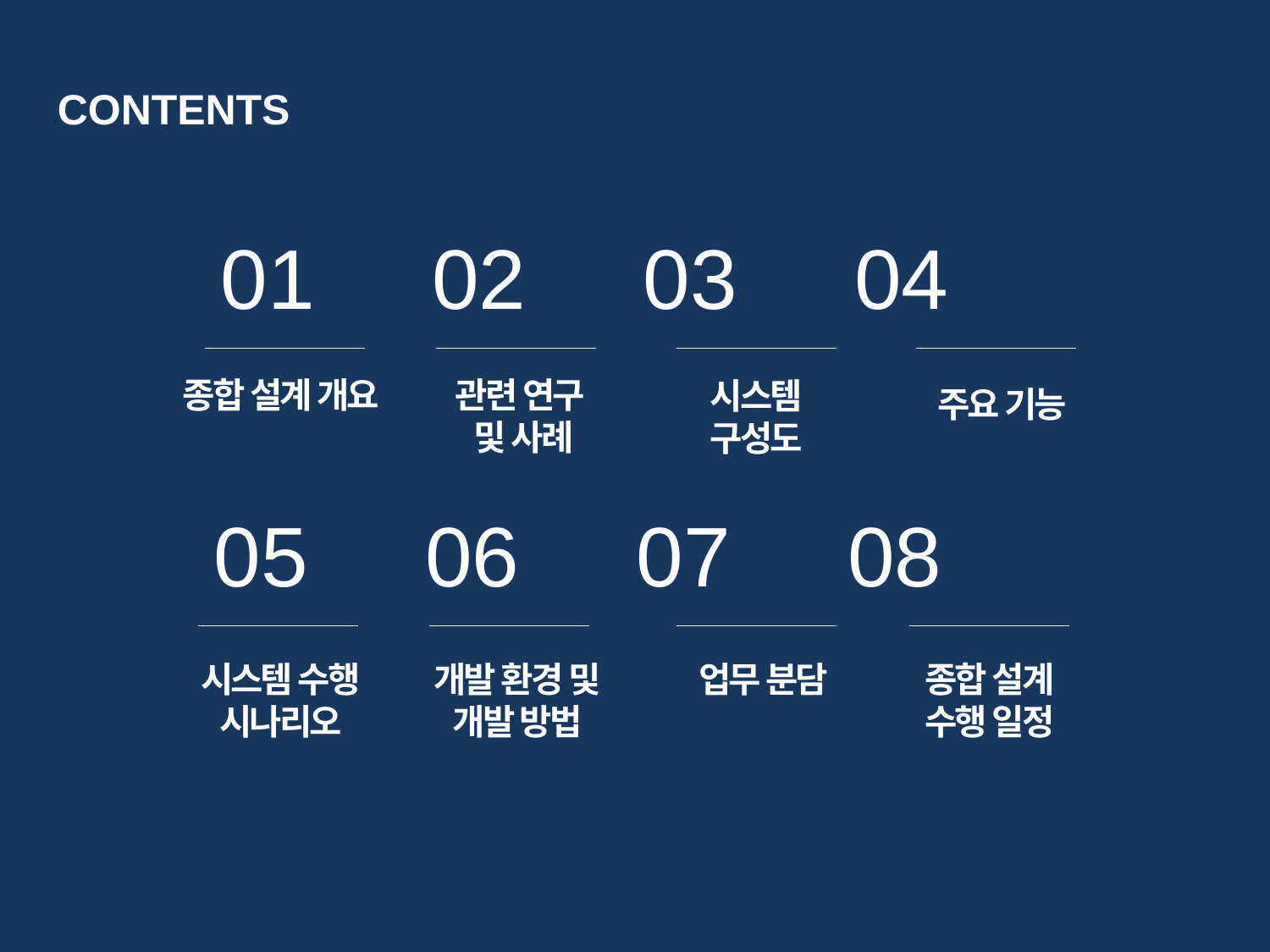

CONTENTS
 01     02     03     04
종합 설계 개요
관련 연구
및 사례
시스템
구성도
주요 기능
 05     06     07     08
시스템 수행
시나리오
개발 환경 및 개발 방법
업무 분담
종합 설계
수행 일정